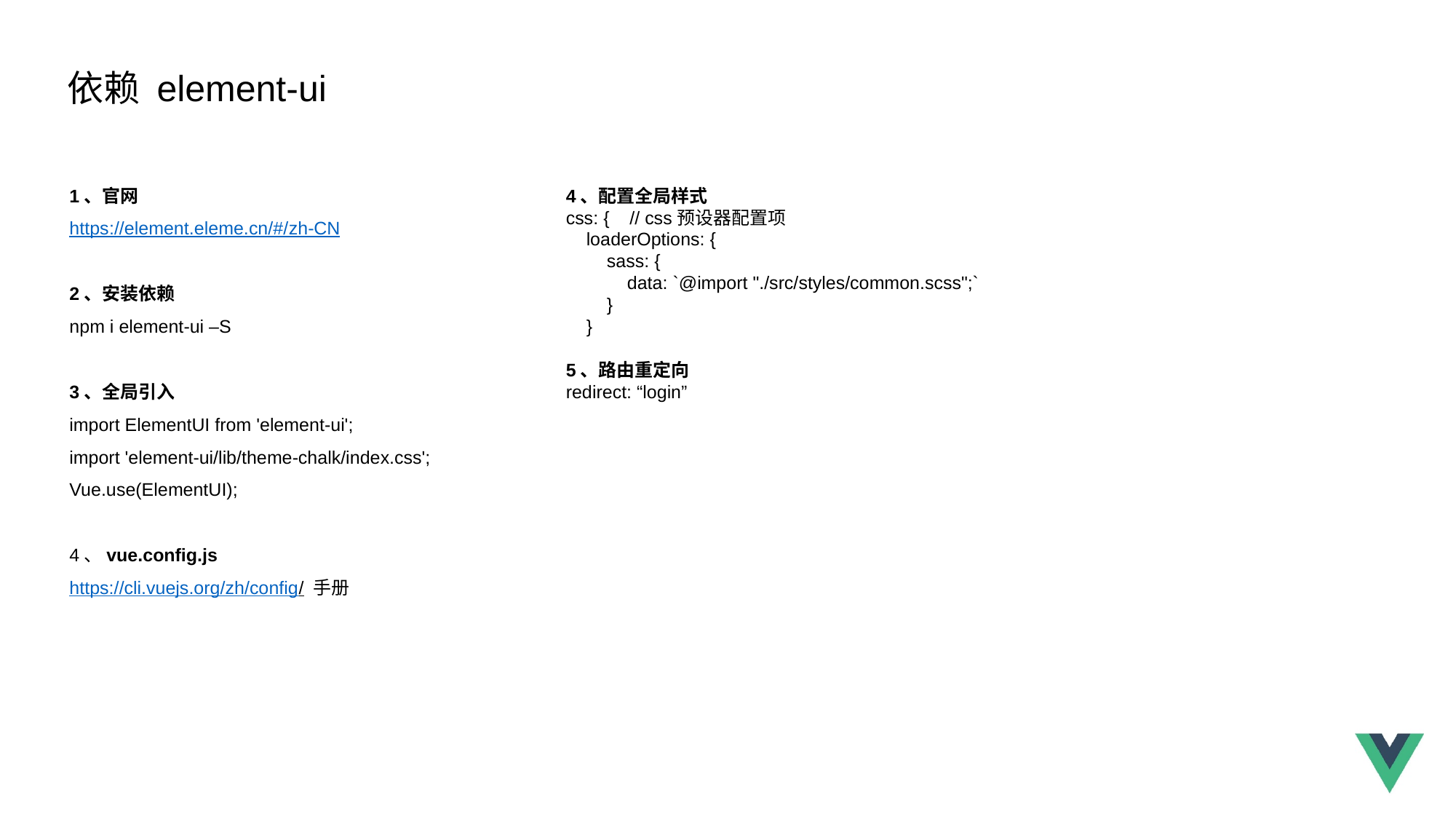

依赖 element-ui
1、官网
https://element.eleme.cn/#/zh-CN

2、安装依赖
npm i element-ui –S

3、全局引入
import ElementUI from 'element-ui';
import 'element-ui/lib/theme-chalk/index.css';
Vue.use(ElementUI);

4、vue.config.js
https://cli.vuejs.org/zh/config/ 手册
4、配置全局样式
css: {    // css预设器配置项
    loaderOptions: {
        sass: {
            data: `@import "./src/styles/common.scss";`
        }
    }

5、路由重定向
redirect: “login”